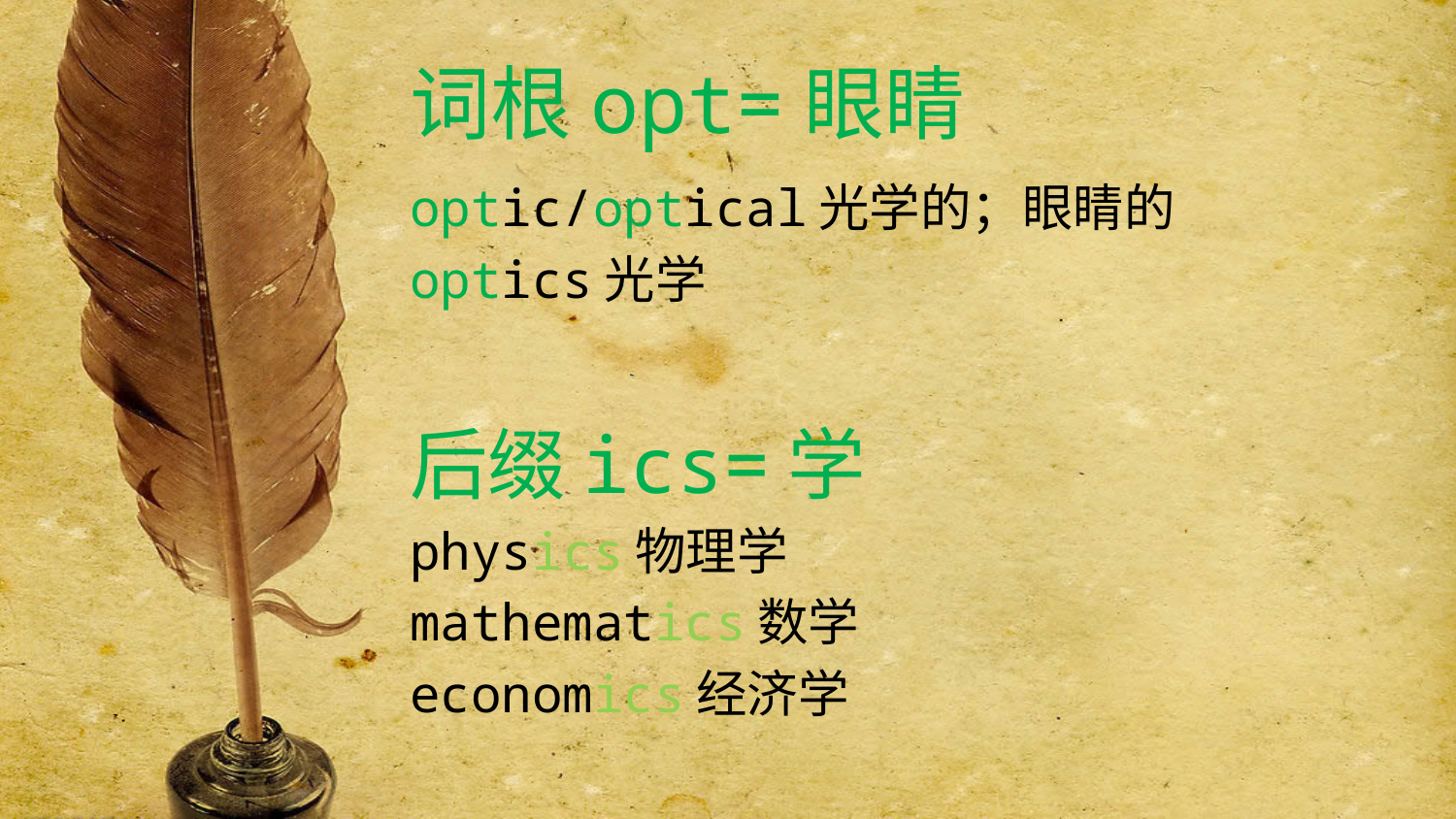

# 词根opt=眼睛
optic/optical光学的；眼睛的
optics光学

后缀ics=学
physics物理学
mathematics数学
economics经济学